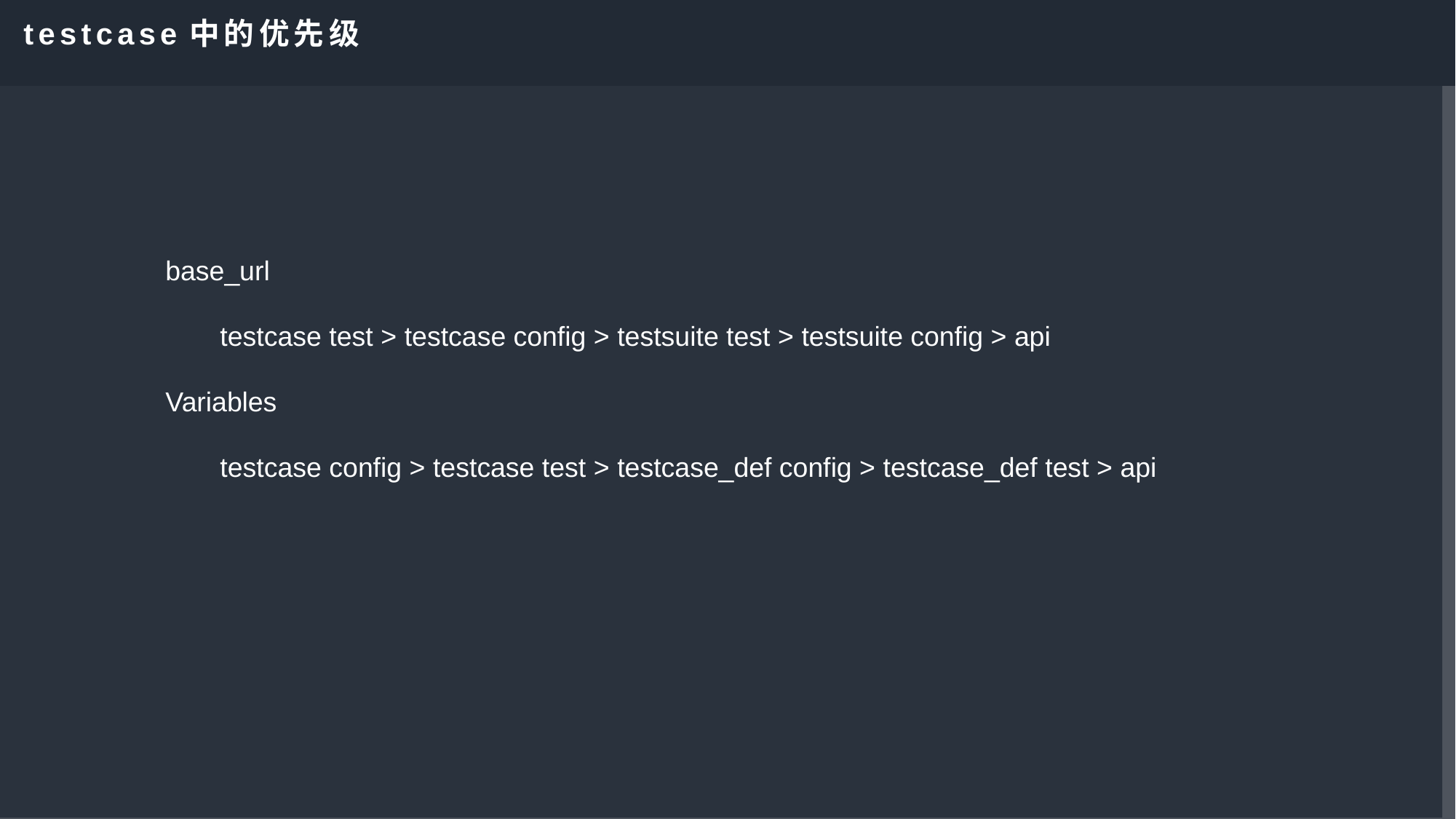

CONENTS
testcase中的优先级

base_url

testcase test > testcase config > testsuite test > testsuite config > api

Variables

testcase config > testcase test > testcase_def config > testcase_def test > api